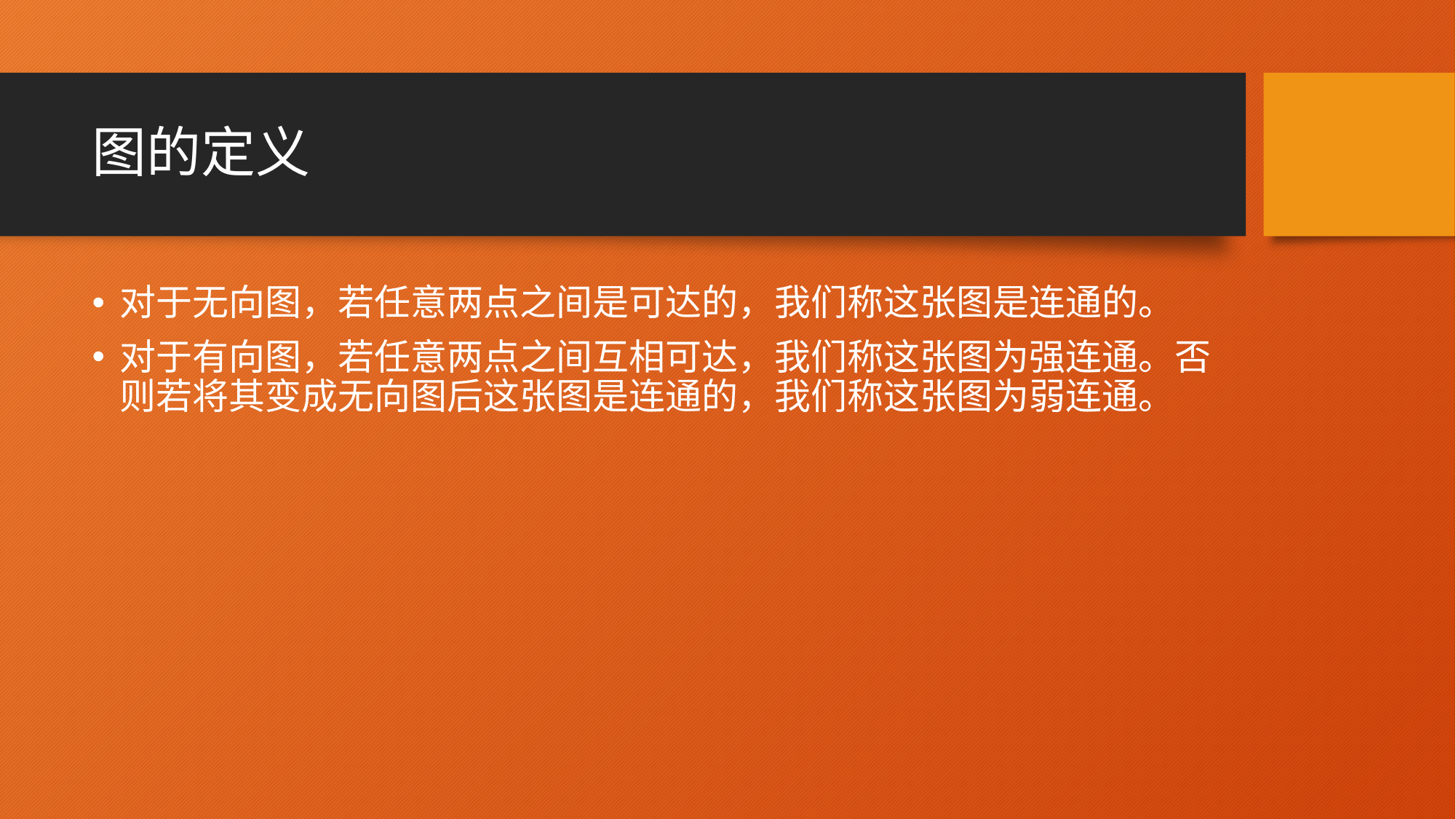

# 图的定义
对于无向图，若任意两点之间是可达的，我们称这张图是连通的。
对于有向图，若任意两点之间互相可达，我们称这张图为强连通。否则若将其变成无向图后这张图是连通的，我们称这张图为弱连通。